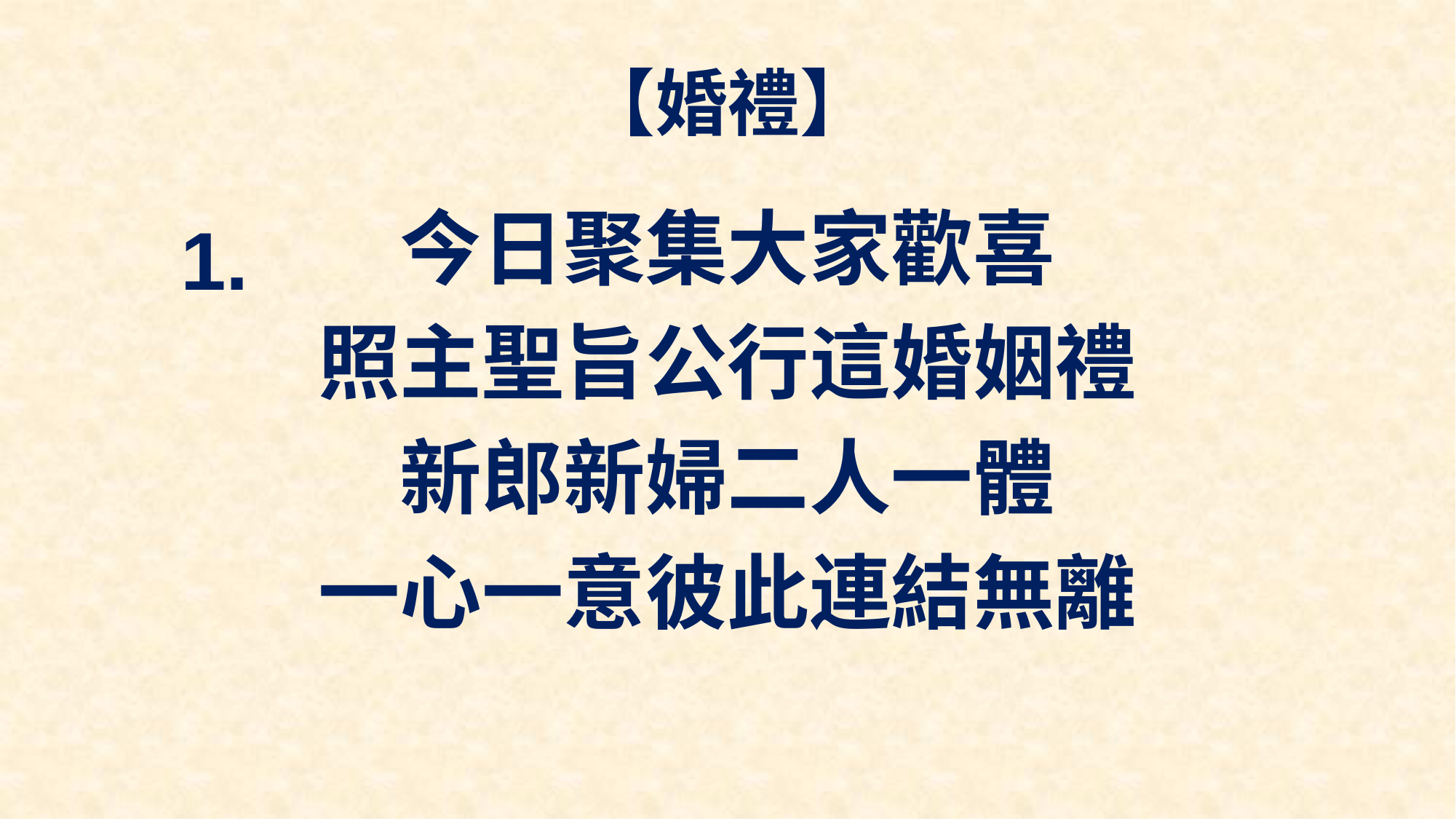

# 【婚禮】
今日聚集大家歡喜
照主聖旨公行這婚姻禮
新郎新婦二人一體
一心一意彼此連結無離
1.